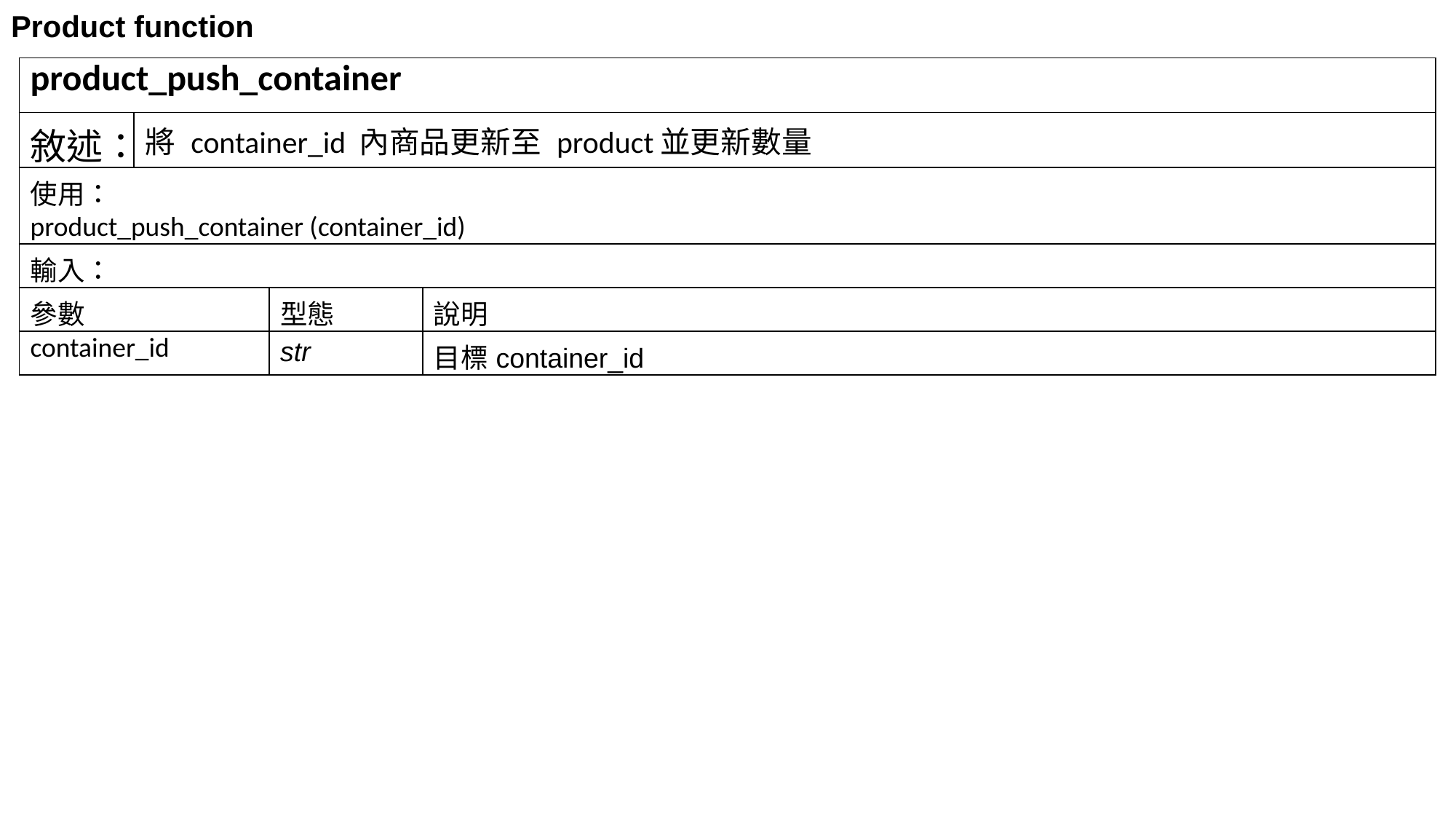

Product function
| product\_push\_container |  |  |  |
| --- | --- | --- | --- |
| 敘述： | 將 container\_id 內商品更新至 product並更新數量 | 將訂單以商品為依據依照目前機器手臂工作量進行排序 |  |
| 使用： ﻿product\_push\_container (﻿container\_id) |  |  |  |
| 輸入： |  |  |  |
| 參數 |  | 型態 | 說明 |
| container\_id |  | str | 目標container\_id |
﻿